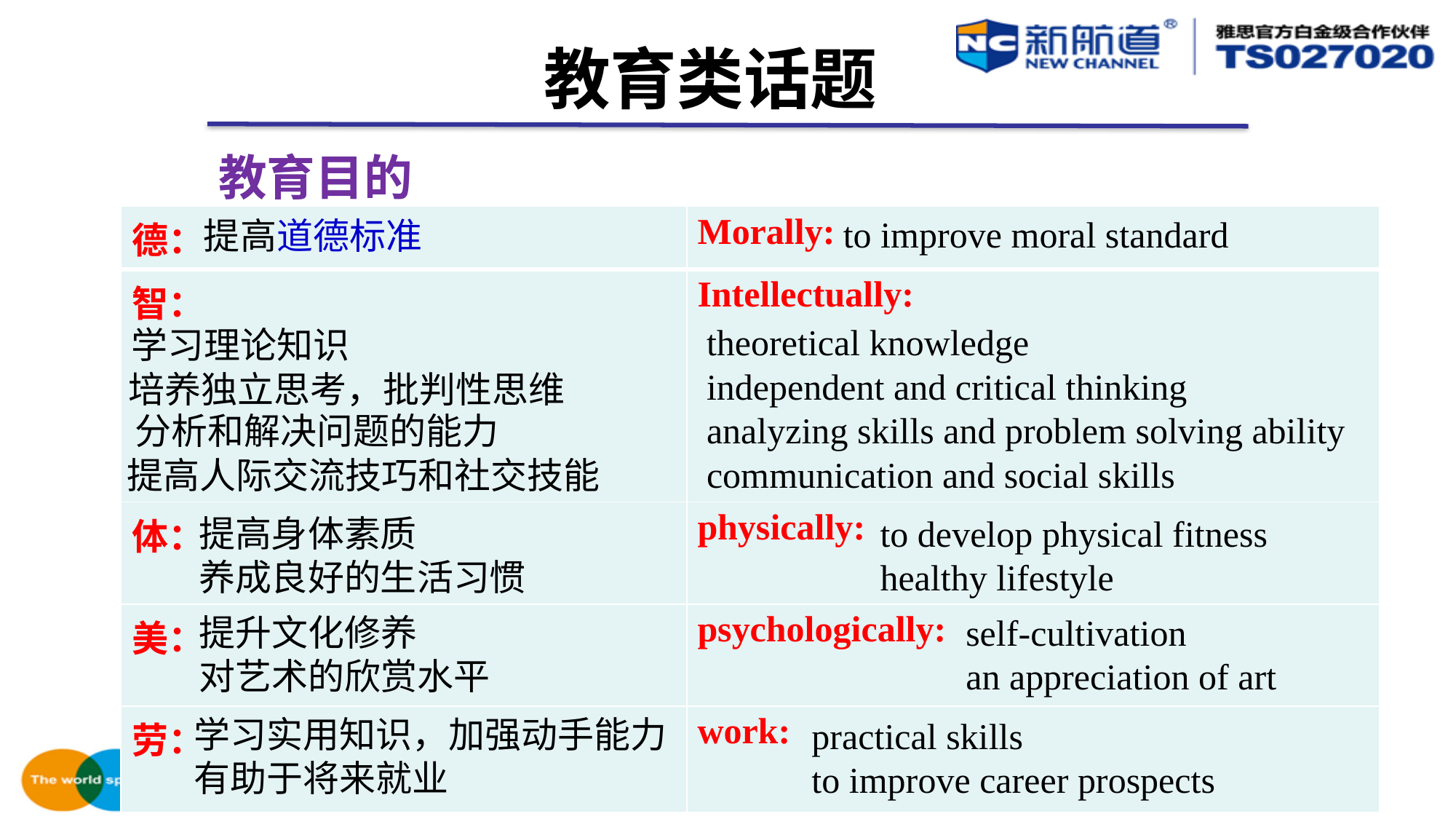

教育类话题
教育目的
| 德： | Morally: |
| --- | --- |
| 智： | Intellectually: |
| 体： | physically: |
| 美： | psychologically: |
| 劳： | work: |
to improve moral standard
提高道德标准
theoretical knowledge
independent and critical thinking
analyzing skills and problem solving ability
communication and social skills
学习理论知识
培养独立思考，批判性思维
分析和解决问题的能力
提高人际交流技巧和社交技能
to develop physical fitness
healthy lifestyle
提高身体素质
养成良好的生活习惯
self-cultivation
an appreciation of art
提升文化修养
对艺术的欣赏水平
学习实用知识，加强动手能力
有助于将来就业
practical skills
to improve career prospects